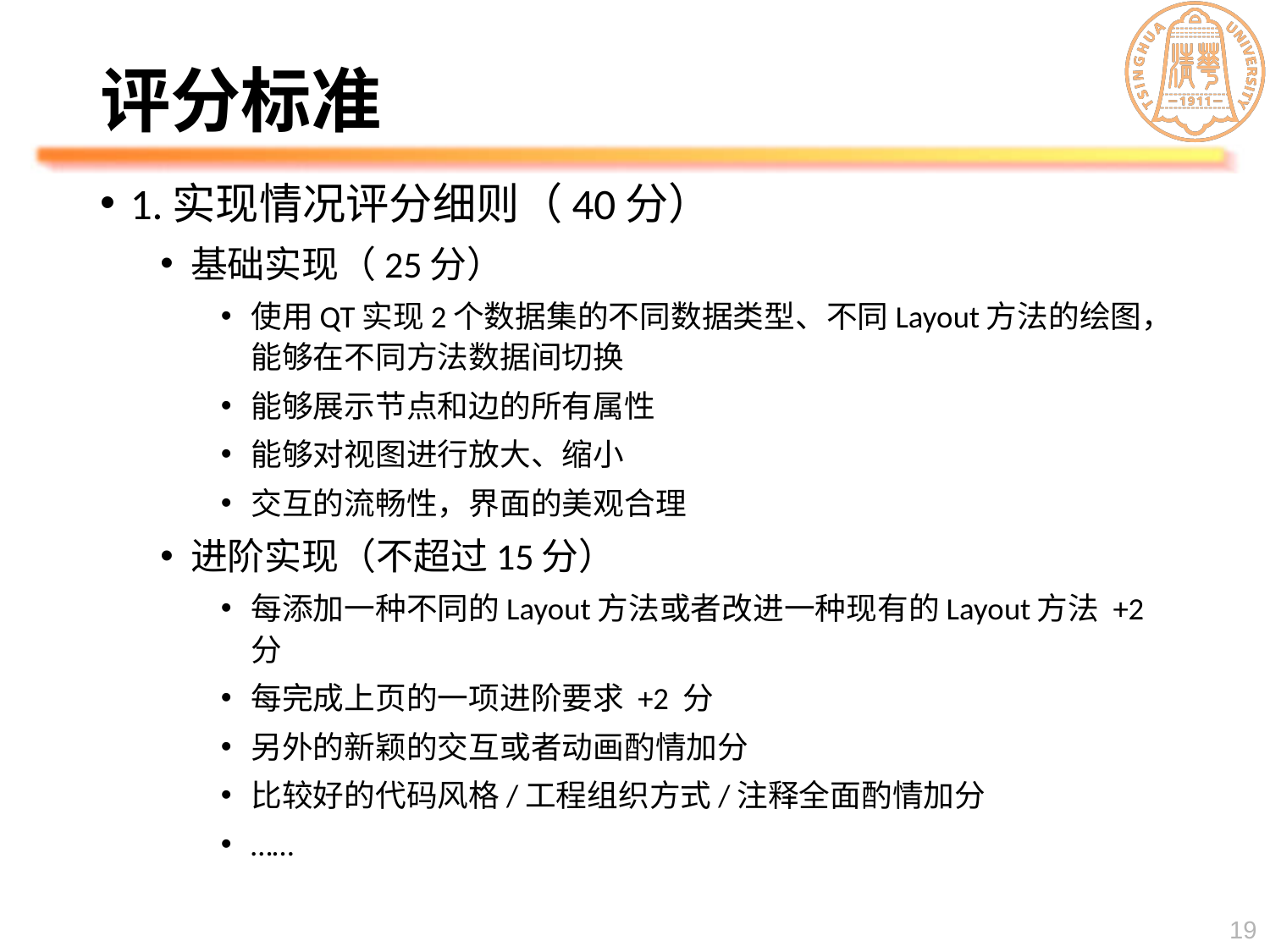

# 评分标准
1.实现情况评分细则（40分）
基础实现（25分）
使用QT实现2个数据集的不同数据类型、不同Layout方法的绘图，能够在不同方法数据间切换
能够展示节点和边的所有属性
能够对视图进行放大、缩小
交互的流畅性，界面的美观合理
进阶实现（不超过15分）
每添加一种不同的Layout方法或者改进一种现有的Layout方法 +2 分
每完成上页的一项进阶要求 +2 分
另外的新颖的交互或者动画酌情加分
比较好的代码风格/工程组织方式/注释全面酌情加分
……
19